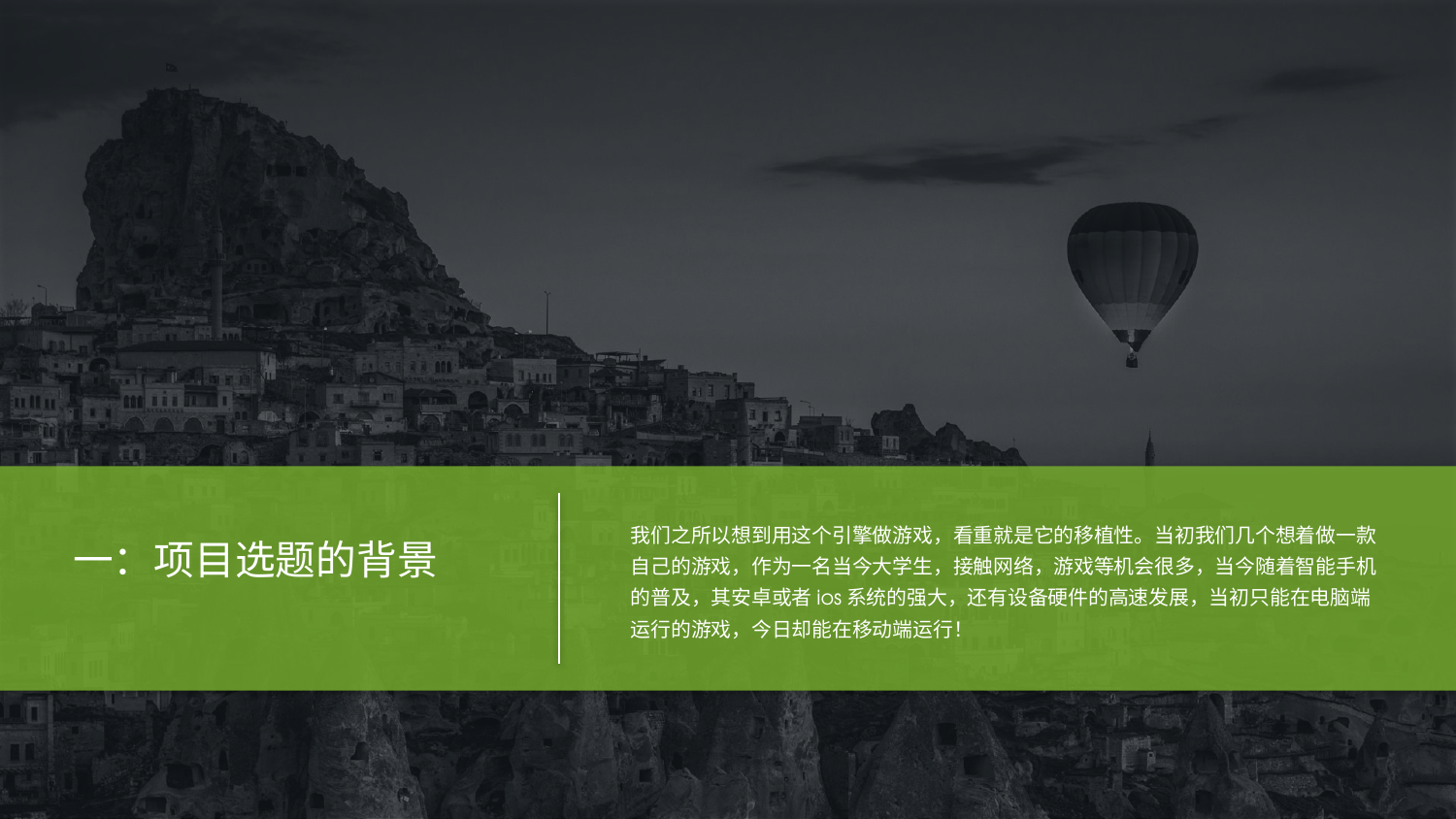

我们之所以想到用这个引擎做游戏，看重就是它的移植性。当初我们几个想着做一款自己的游戏，作为一名当今大学生，接触网络，游戏等机会很多，当今随着智能手机的普及，其安卓或者ios系统的强大，还有设备硬件的高速发展，当初只能在电脑端运行的游戏，今日却能在移动端运行！
一：项目选题的背景